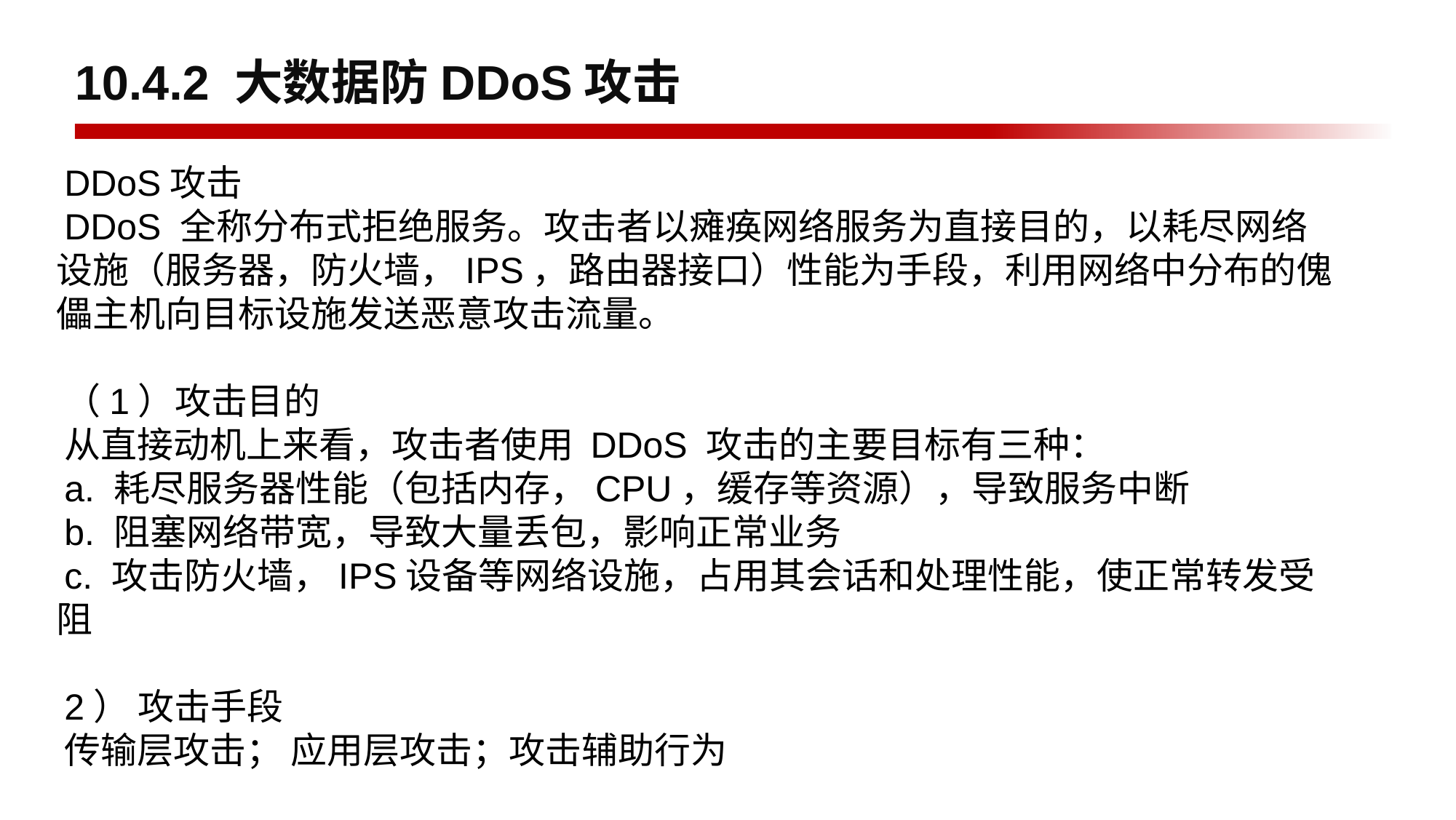

# 10.4.2 大数据防DDoS攻击

DDoS攻击
DDoS 全称分布式拒绝服务。攻击者以瘫痪网络服务为直接目的，以耗尽网络设施（服务器，防火墙，IPS，路由器接口）性能为手段，利用网络中分布的傀儡主机向目标设施发送恶意攻击流量。

（1）攻击目的
从直接动机上来看，攻击者使用 DDoS 攻击的主要目标有三种：
a. 耗尽服务器性能（包括内存，CPU，缓存等资源），导致服务中断
b. 阻塞网络带宽，导致大量丢包，影响正常业务
c. 攻击防火墙，IPS设备等网络设施，占用其会话和处理性能，使正常转发受阻

2） 攻击手段
传输层攻击； 应用层攻击；攻击辅助行为